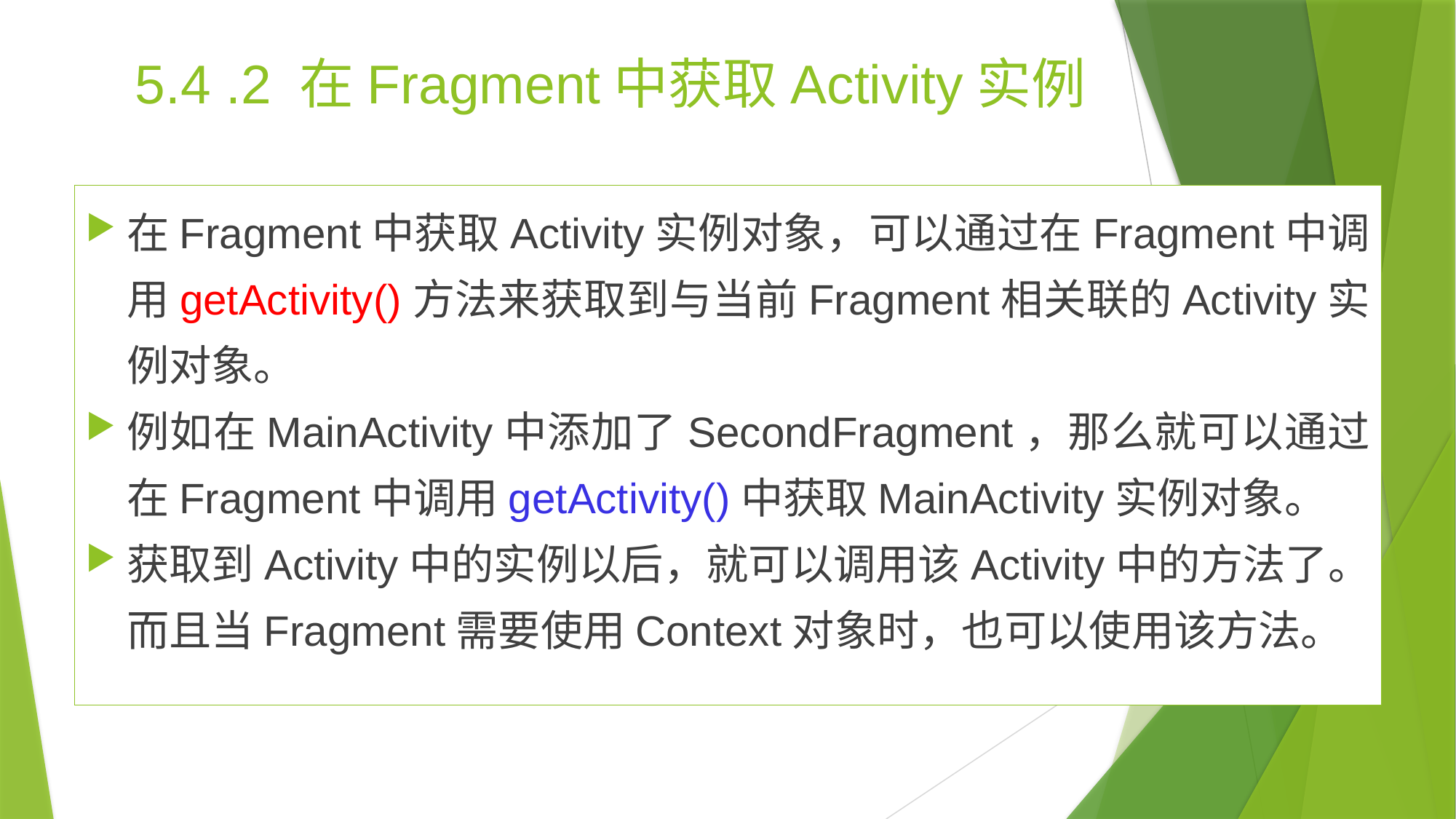

5.4 .2 在Fragment中获取Activity实例
在Fragment中获取Activity实例对象，可以通过在Fragment中调用getActivity()方法来获取到与当前Fragment相关联的Activity实例对象。
例如在MainActivity中添加了SecondFragment，那么就可以通过在Fragment中调用getActivity()中获取MainActivity实例对象。
获取到Activity中的实例以后，就可以调用该Activity中的方法了。而且当Fragment需要使用Context对象时，也可以使用该方法。